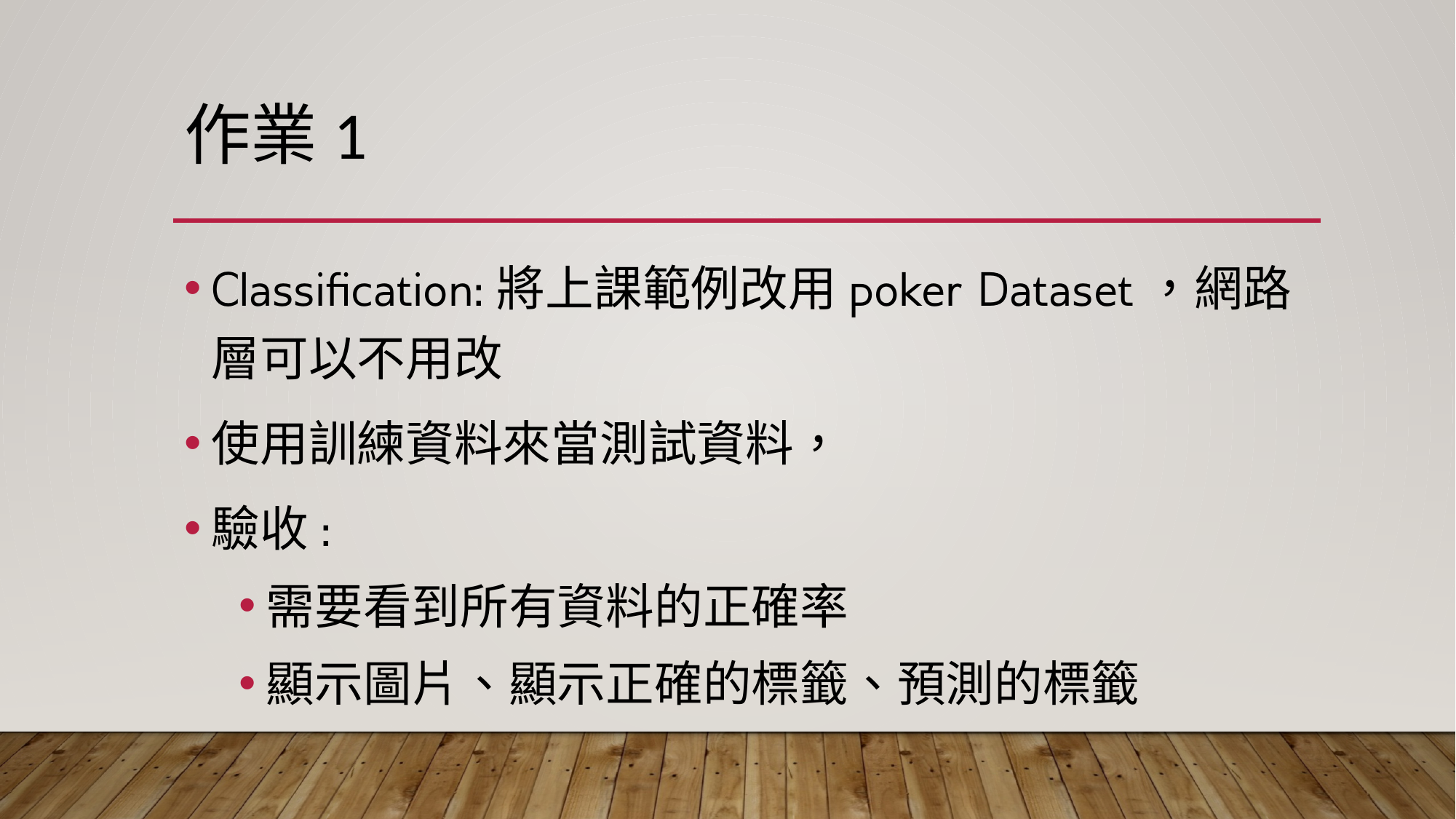

# 作業1
Classification:將上課範例改用poker Dataset，網路層可以不用改
使用訓練資料來當測試資料，
驗收:
需要看到所有資料的正確率
顯示圖片、顯示正確的標籤、預測的標籤